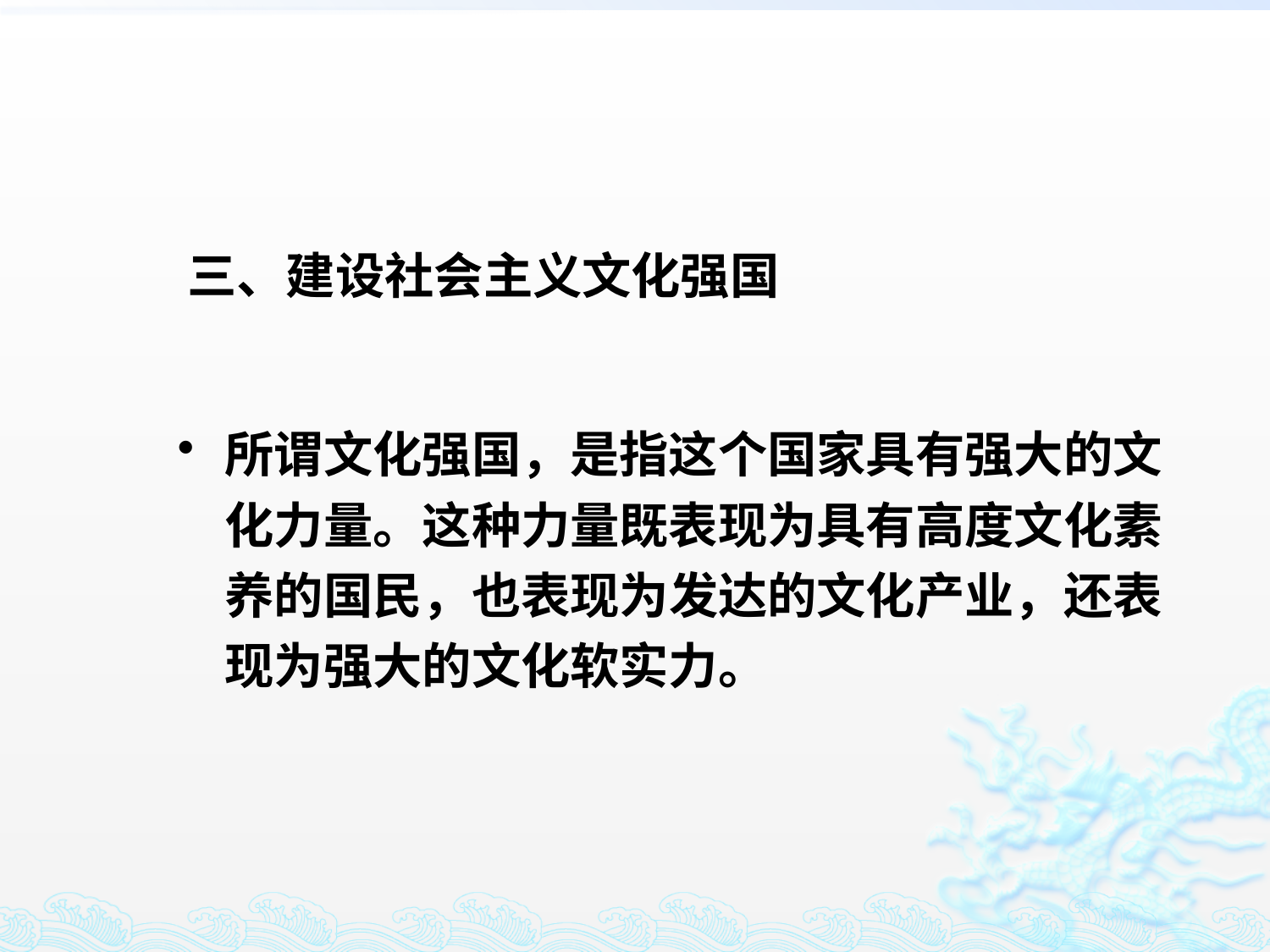

三、建设社会主义文化强国
所谓文化强国，是指这个国家具有强大的文化力量。这种力量既表现为具有高度文化素养的国民，也表现为发达的文化产业，还表现为强大的文化软实力。